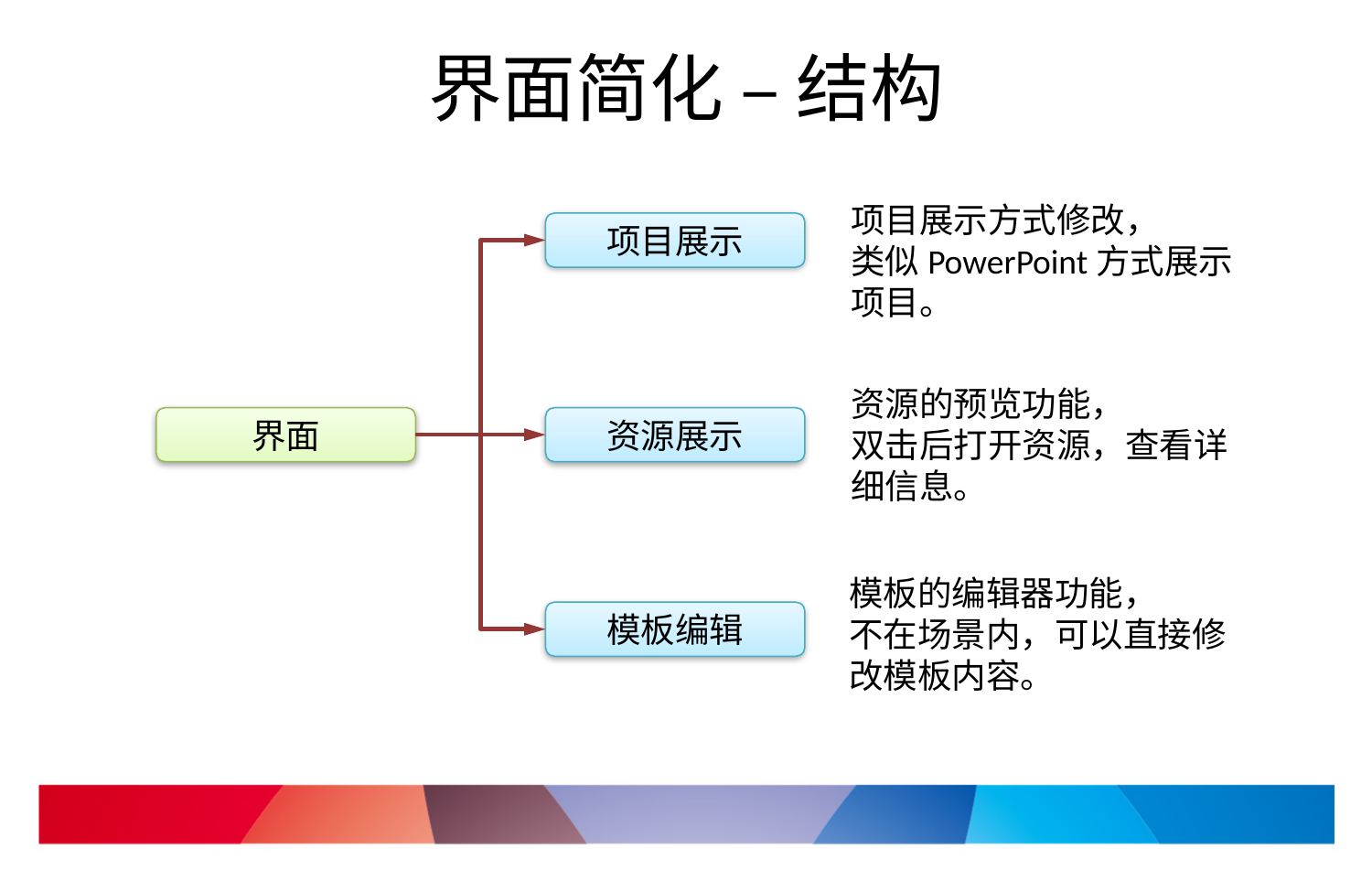

# 界面简化 – 结构
项目展示方式修改，
类似PowerPoint方式展示项目。
项目展示
资源的预览功能，
双击后打开资源，查看详细信息。
资源展示
界面
模板的编辑器功能，
不在场景内，可以直接修改模板内容。
模板编辑